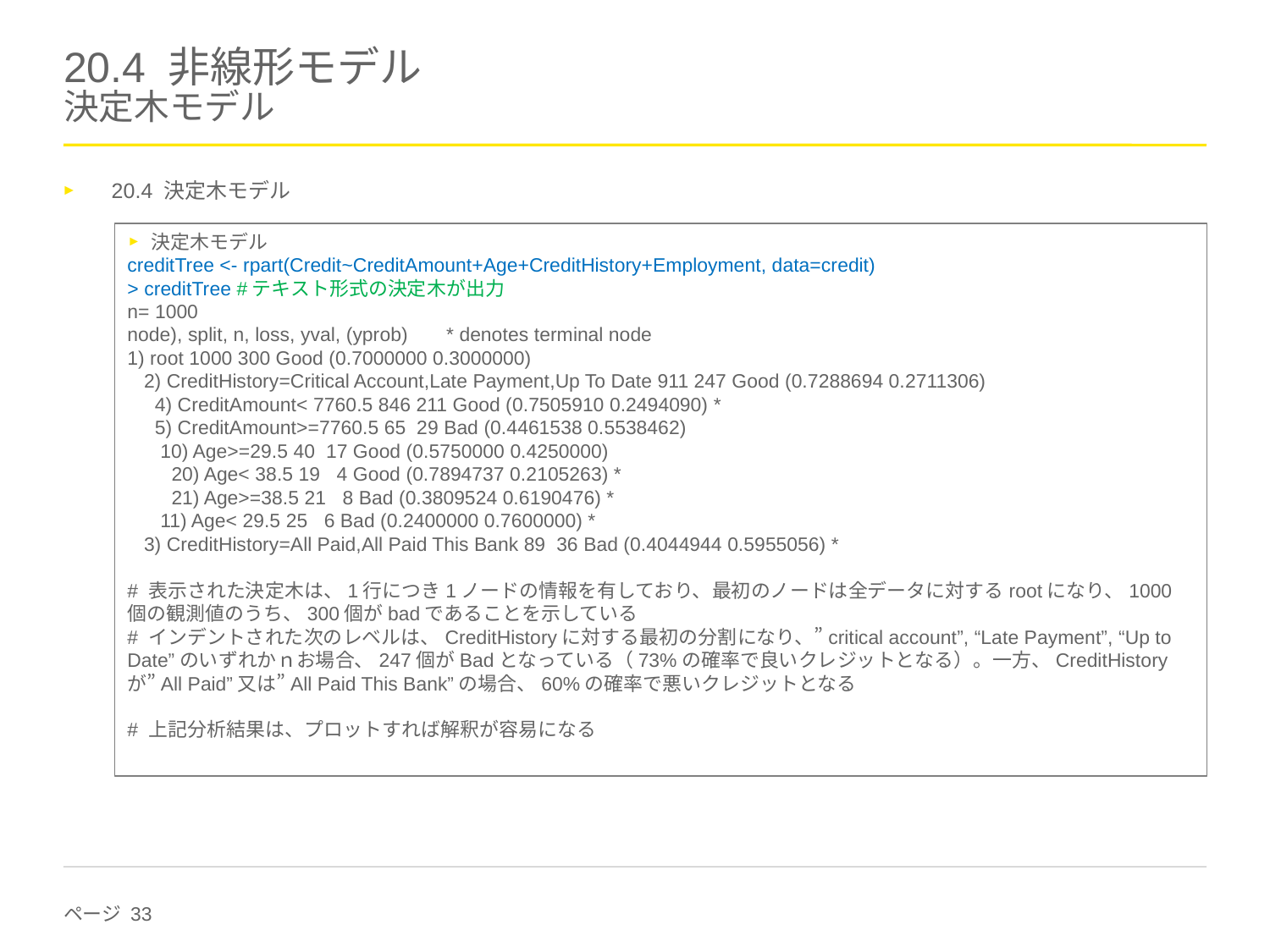

# 20.4 非線形モデル 決定木モデル
20.4 決定木モデル
決定木モデル
creditTree <- rpart(Credit~CreditAmount+Age+CreditHistory+Employment, data=credit)
> creditTree #テキスト形式の決定木が出力
n= 1000
node), split, n, loss, yval, (yprob)       * denotes terminal node
1) root 1000 300 Good (0.7000000 0.3000000)
   2) CreditHistory=Critical Account,Late Payment,Up To Date 911 247 Good (0.7288694 0.2711306)
     4) CreditAmount< 7760.5 846 211 Good (0.7505910 0.2494090) *
     5) CreditAmount>=7760.5 65  29 Bad (0.4461538 0.5538462)
      10) Age>=29.5 40  17 Good (0.5750000 0.4250000)
        20) Age< 38.5 19   4 Good (0.7894737 0.2105263) *
        21) Age>=38.5 21   8 Bad (0.3809524 0.6190476) *
      11) Age< 29.5 25   6 Bad (0.2400000 0.7600000) *
   3) CreditHistory=All Paid,All Paid This Bank 89  36 Bad (0.4044944 0.5955056) *

# 表示された決定木は、1行につき1ノードの情報を有しており、最初のノードは全データに対するrootになり、1000個の観測値のうち、300個がbadであることを示している
# インデントされた次のレベルは、CreditHistoryに対する最初の分割になり、”critical account”, “Late Payment”, “Up to Date”のいずれかｎお場合、247個がBadとなっている（73%の確率で良いクレジットとなる）。一方、CreditHistoryが”All Paid”又は”All Paid This Bank”の場合、60%の確率で悪いクレジットとなる

# 上記分析結果は、プロットすれば解釈が容易になる